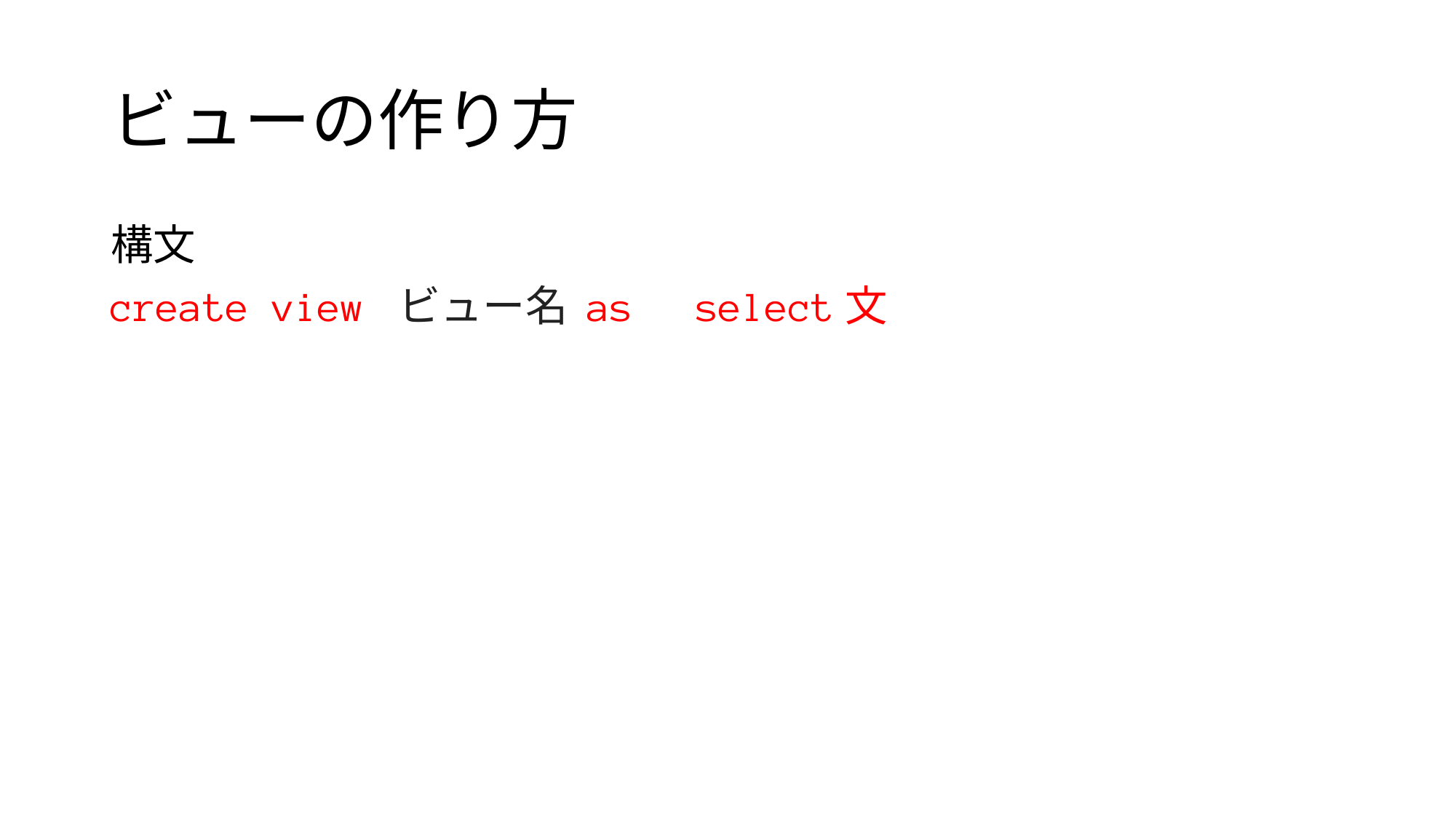

# ビューの作り方
構文
create view ビュー名 as　select文